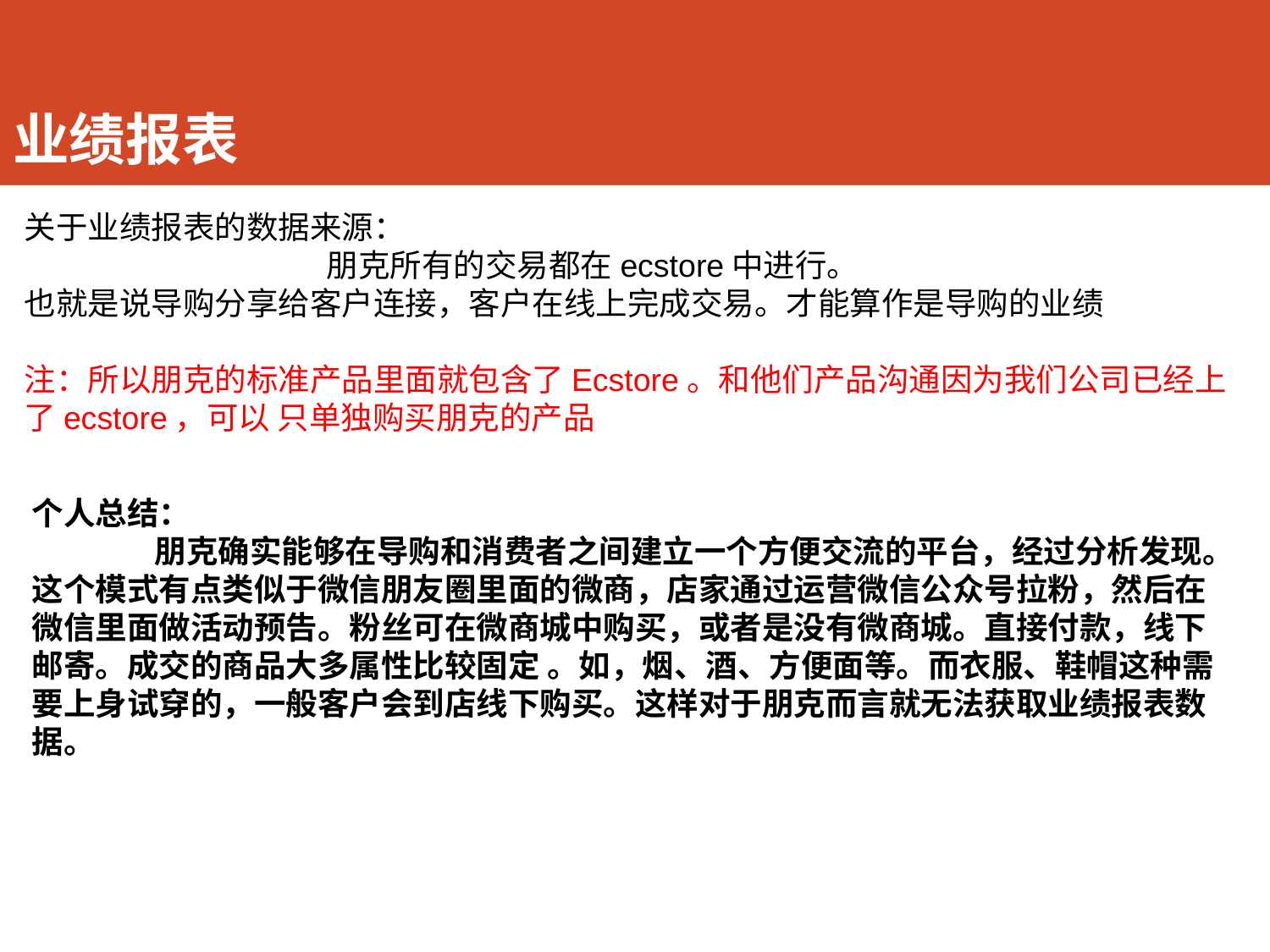

业绩报表
关于业绩报表的数据来源：
                                         朋克所有的交易都在ecstore中进行。
也就是说导购分享给客户连接，客户在线上完成交易。才能算作是导购的业绩

注：所以朋克的标准产品里面就包含了Ecstore。和他们产品沟通因为我们公司已经上了ecstore，可以 只单独购买朋克的产品
个人总结：
                朋克确实能够在导购和消费者之间建立一个方便交流的平台，经过分析发现。这个模式有点类似于微信朋友圈里面的微商，店家通过运营微信公众号拉粉，然后在微信里面做活动预告。粉丝可在微商城中购买，或者是没有微商城。直接付款，线下邮寄。成交的商品大多属性比较固定 。如，烟、酒、方便面等。而衣服、鞋帽这种需要上身试穿的，一般客户会到店线下购买。这样对于朋克而言就无法获取业绩报表数据。